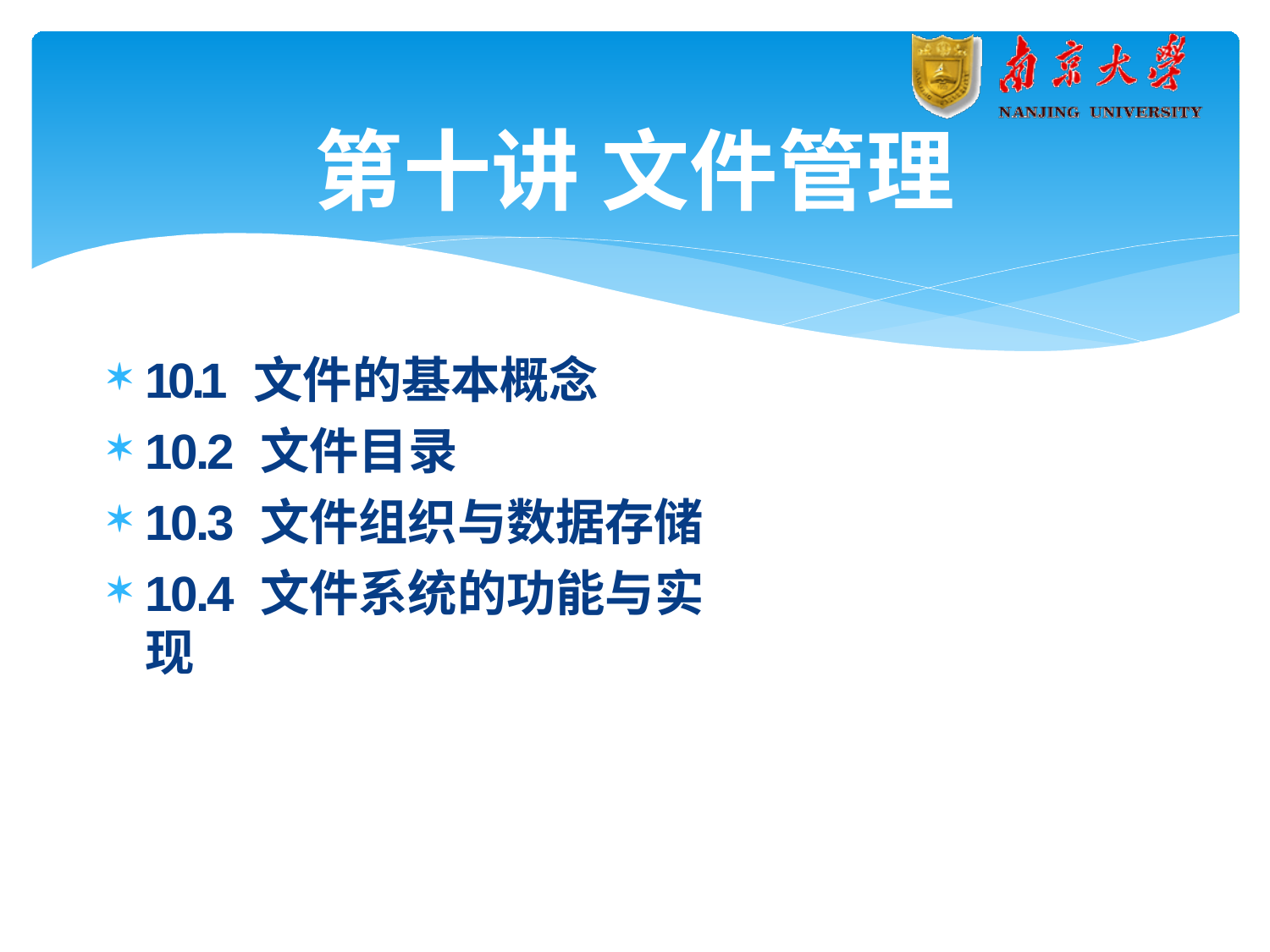

# 第十讲文件管理
10.1 文件的基本概念
10.2 文件目录
10.3 文件组织与数据存储
10.4 文件系统的功能与实现